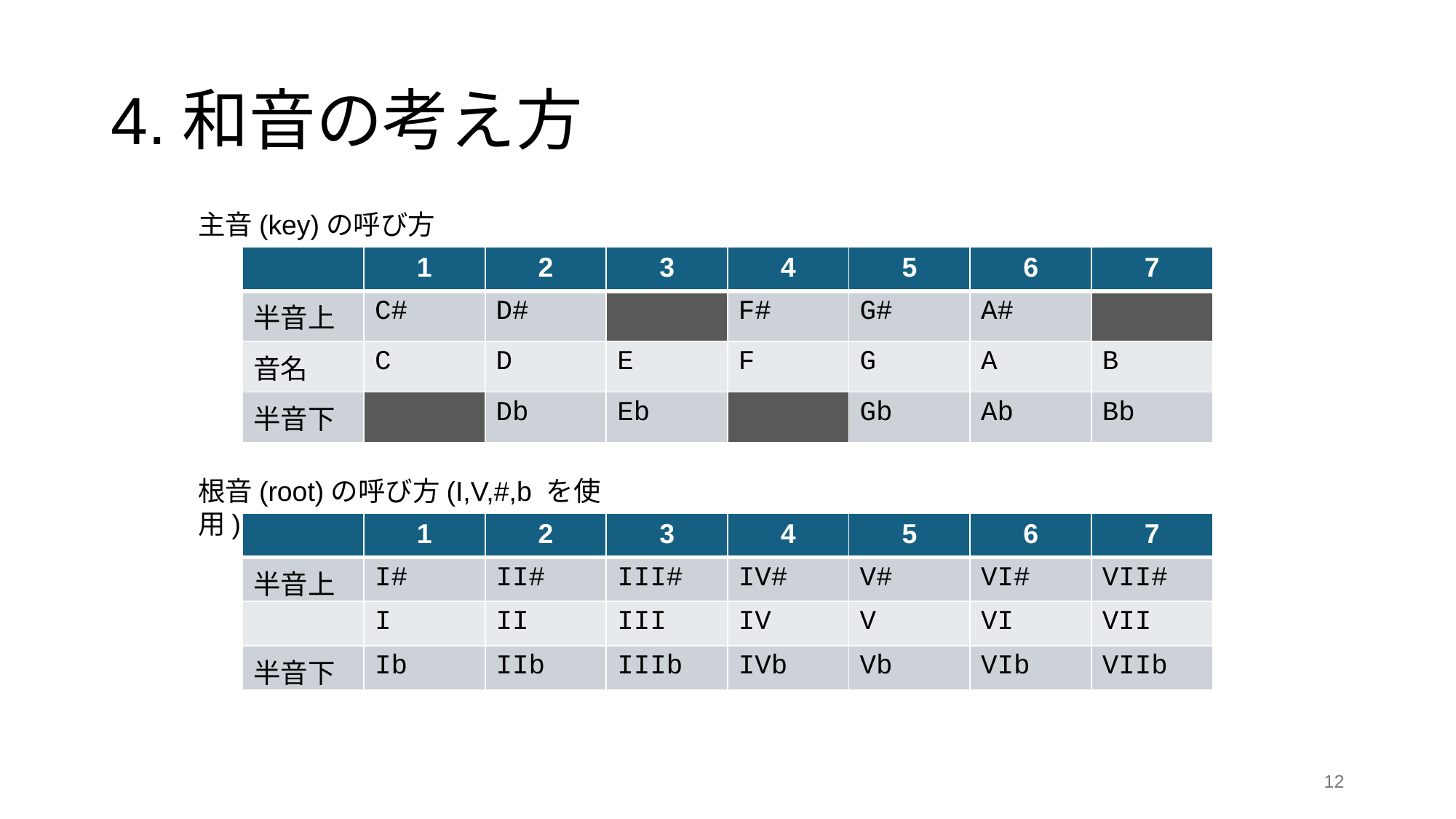

# 4.和音の考え方
主音(key)の呼び方
|  | 1 | 2 | 3 | 4 | 5 | 6 | 7 |
| --- | --- | --- | --- | --- | --- | --- | --- |
| 半音上 | C# | D# |  | F# | G# | A# |  |
| 音名 | C | D | E | F | G | A | B |
| 半音下 |  | Db | Eb |  | Gb | Ab | Bb |
根音(root)の呼び方(I,V,#,b を使用)
|  | 1 | 2 | 3 | 4 | 5 | 6 | 7 |
| --- | --- | --- | --- | --- | --- | --- | --- |
| 半音上 | I# | II# | III# | IV# | V# | VI# | VII# |
|  | I | II | III | IV | V | VI | VII |
| 半音下 | Ib | IIb | IIIb | IVb | Vb | VIb | VIIb |
12